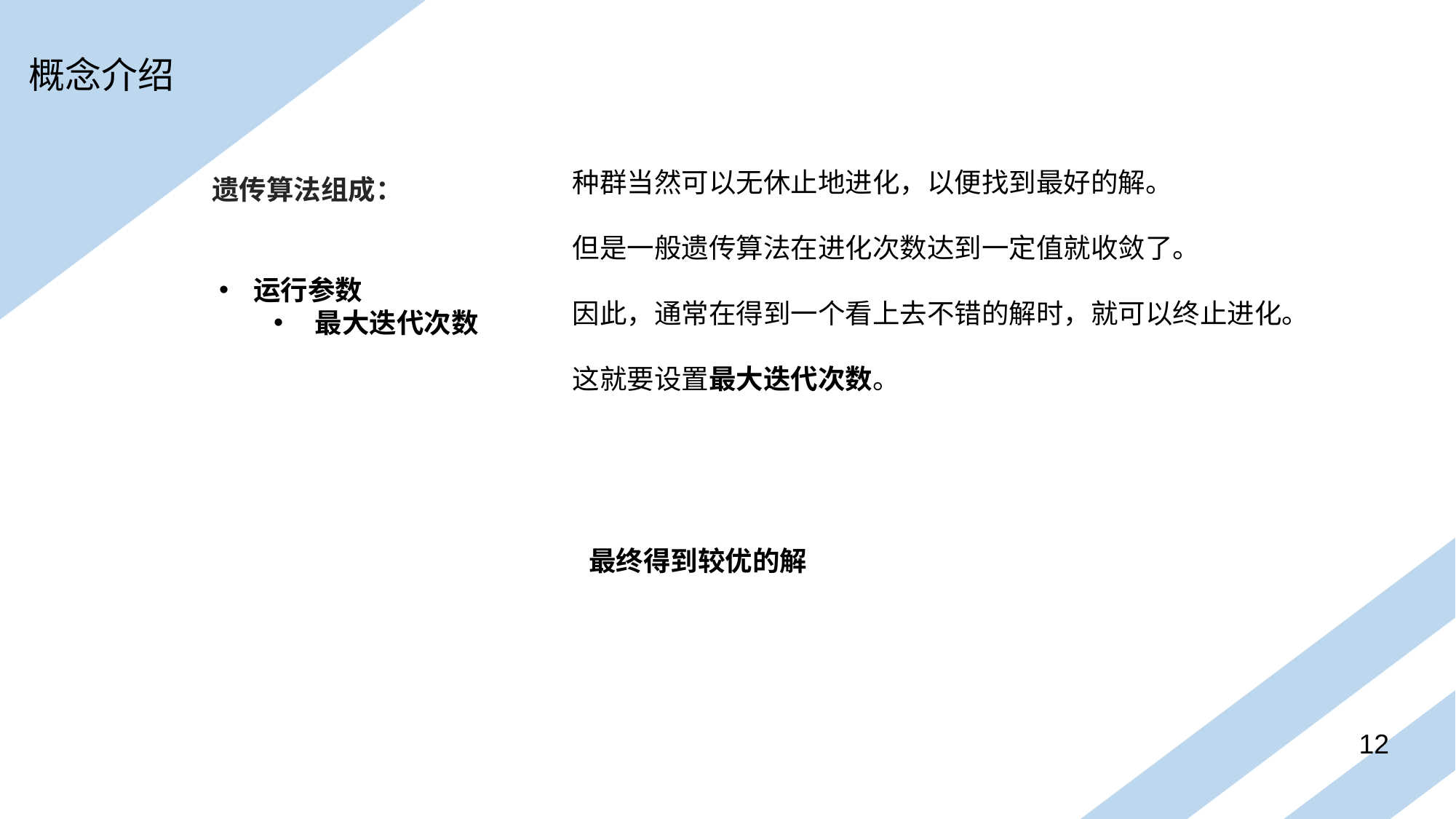

概念介绍
种群当然可以无休止地进化，以便找到最好的解。

但是一般遗传算法在进化次数达到一定值就收敛了。

因此，通常在得到一个看上去不错的解时，就可以终止进化。

这就要设置最大迭代次数。
遗传算法组成：

运行参数
最大迭代次数

最终得到较优的解

12